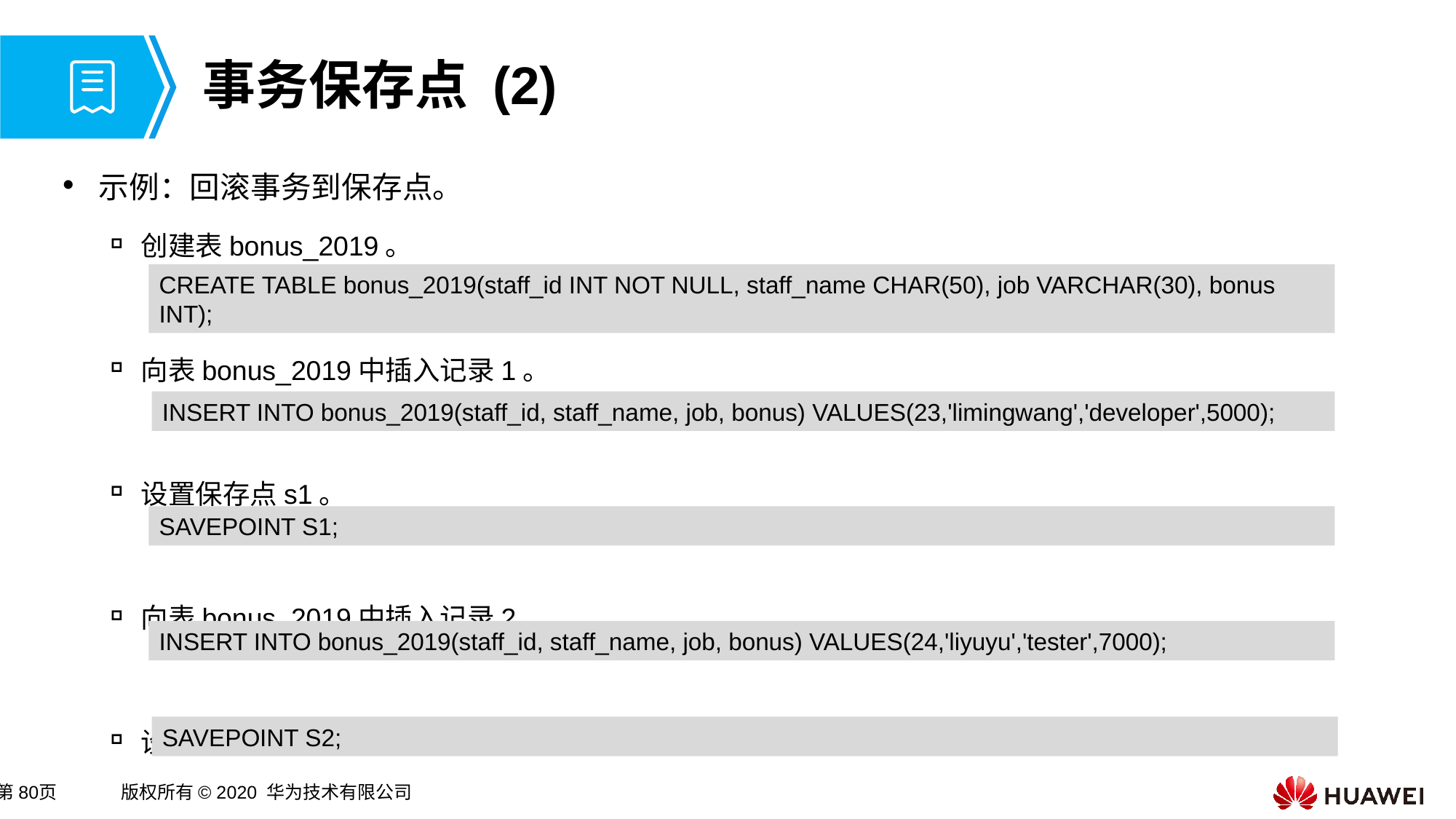

# 事务保存点 (2)
示例：回滚事务到保存点。
创建表bonus_2019。

向表bonus_2019中插入记录1。

设置保存点s1。

向表bonus_2019中插入记录2。

设置保存点s2。

CREATE TABLE bonus_2019(staff_id INT NOT NULL, staff_name CHAR(50), job VARCHAR(30), bonus INT);
INSERT INTO bonus_2019(staff_id, staff_name, job, bonus) VALUES(23,'limingwang','developer',5000);
SAVEPOINT S1;
INSERT INTO bonus_2019(staff_id, staff_name, job, bonus) VALUES(24,'liyuyu','tester',7000);
SAVEPOINT S2;